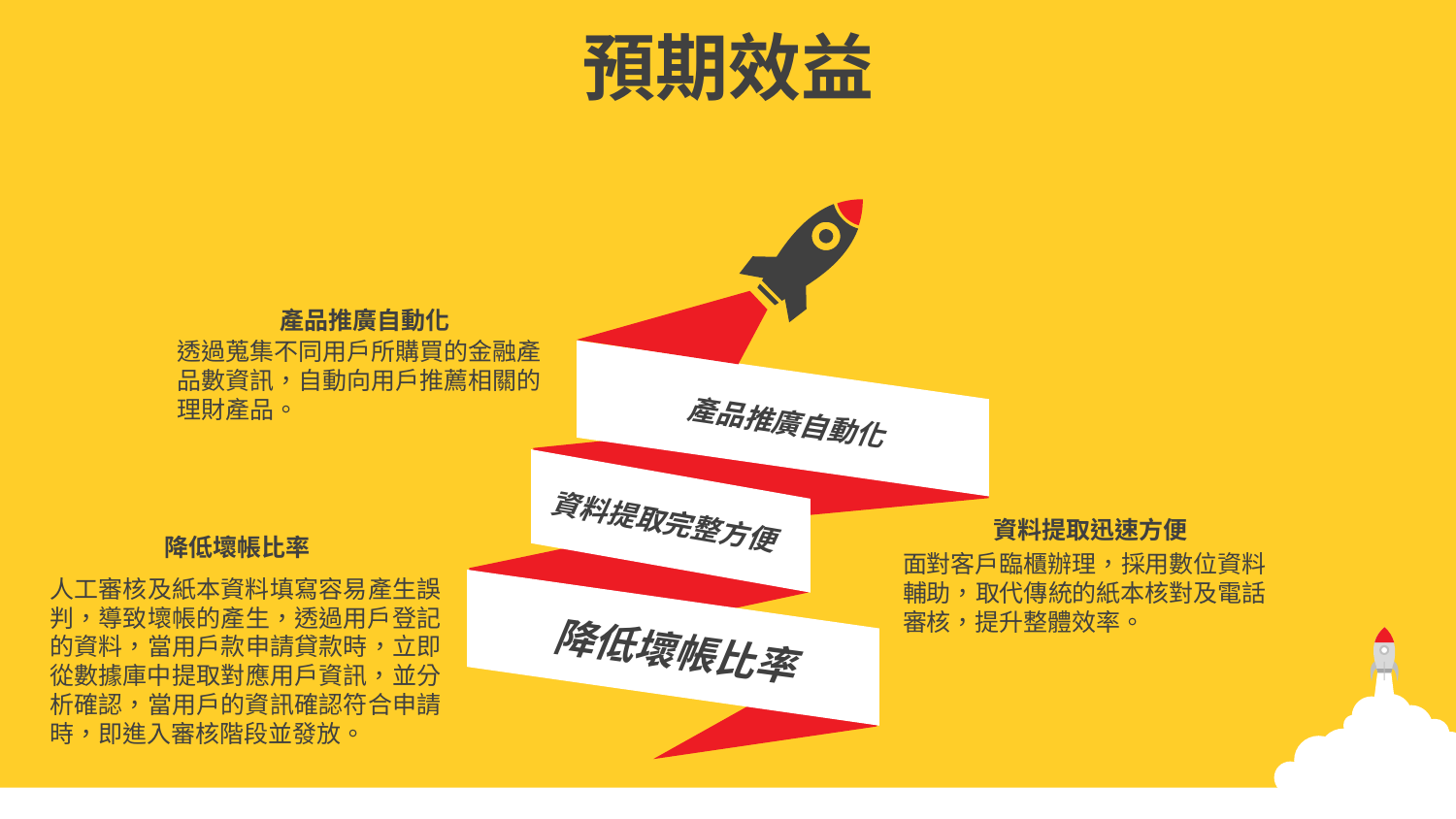

預期效益

產品推廣自動化
透過蒐集不同用戶所購買的金融產品數資訊，自動向用戶推薦相關的理財產品。
產品推廣自動化
資料提取完整方便
資料提取迅速方便
面對客戶臨櫃辦理，採用數位資料輔助，取代傳統的紙本核對及電話審核，提升整體效率。
降低壞帳比率
人工審核及紙本資料填寫容易產生誤判，導致壞帳的產生，透過用戶登記的資料，當用戶款申請貸款時，立即從數據庫中提取對應用戶資訊，並分析確認，當用戶的資訊確認符合申請時，即進入審核階段並發放。

降低壞帳比率